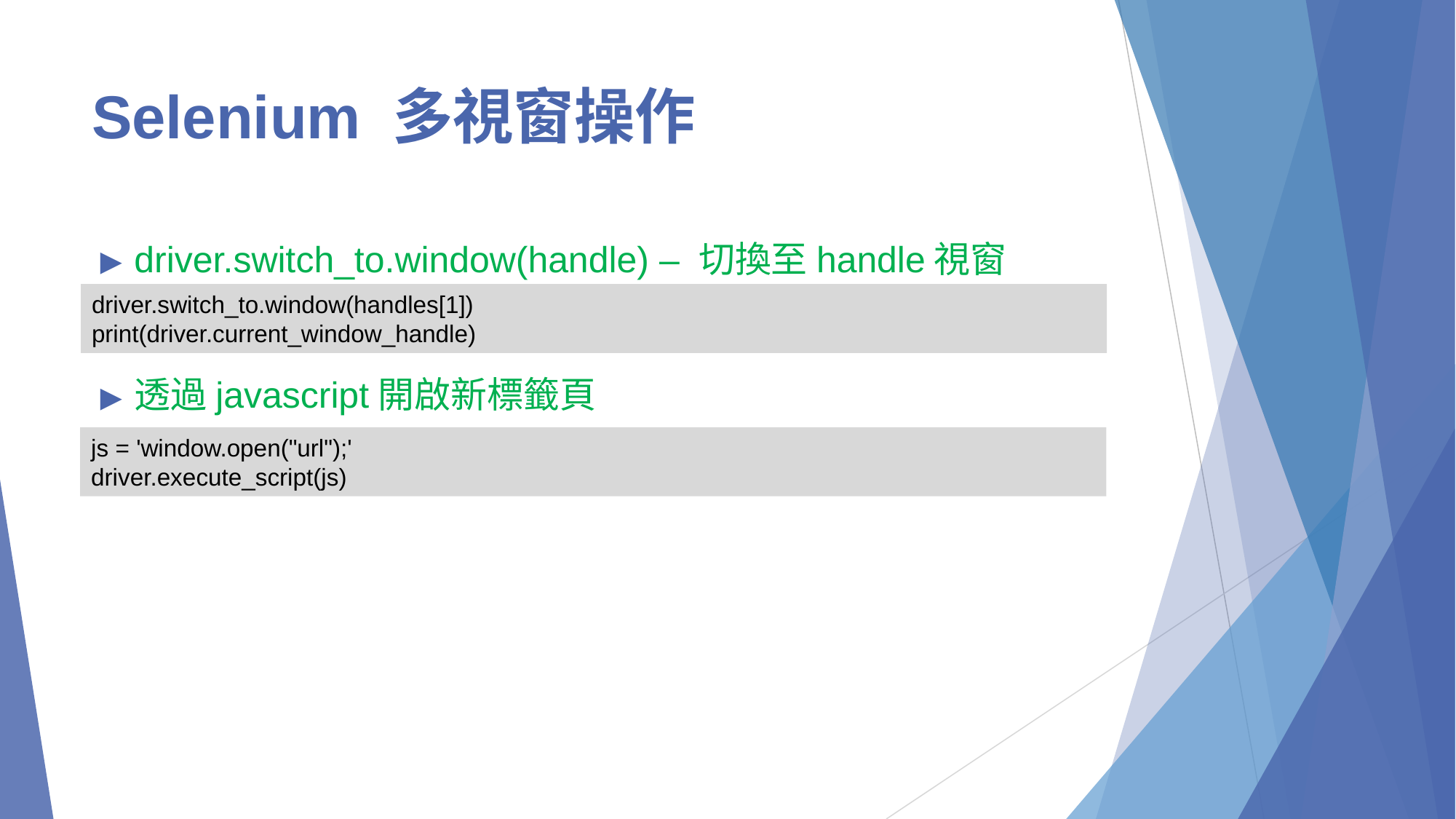

# Selenium 多視窗操作
driver.switch_to.window(handle) – 切換至handle視窗

透過javascript開啟新標籤頁
driver.switch_to.window(handles[1])
print(driver.current_window_handle)
js = 'window.open("url");'
driver.execute_script(js)